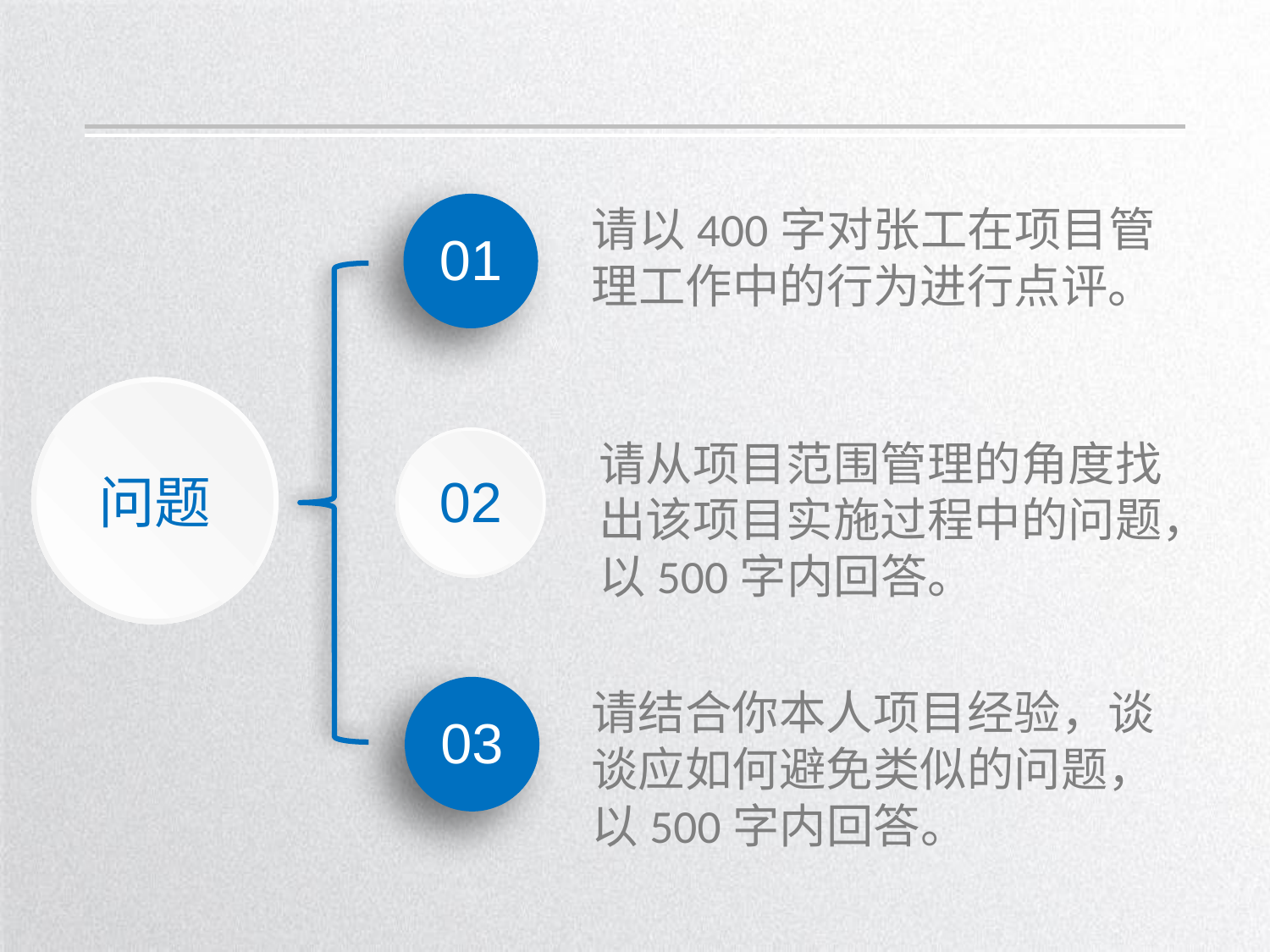

请以400字对张工在项目管理工作中的行为进行点评。

01

问题

02
请从项目范围管理的角度找出该项目实施过程中的问题，以500字内回答。

03
请结合你本人项目经验，谈谈应如何避免类似的问题，以500字内回答。